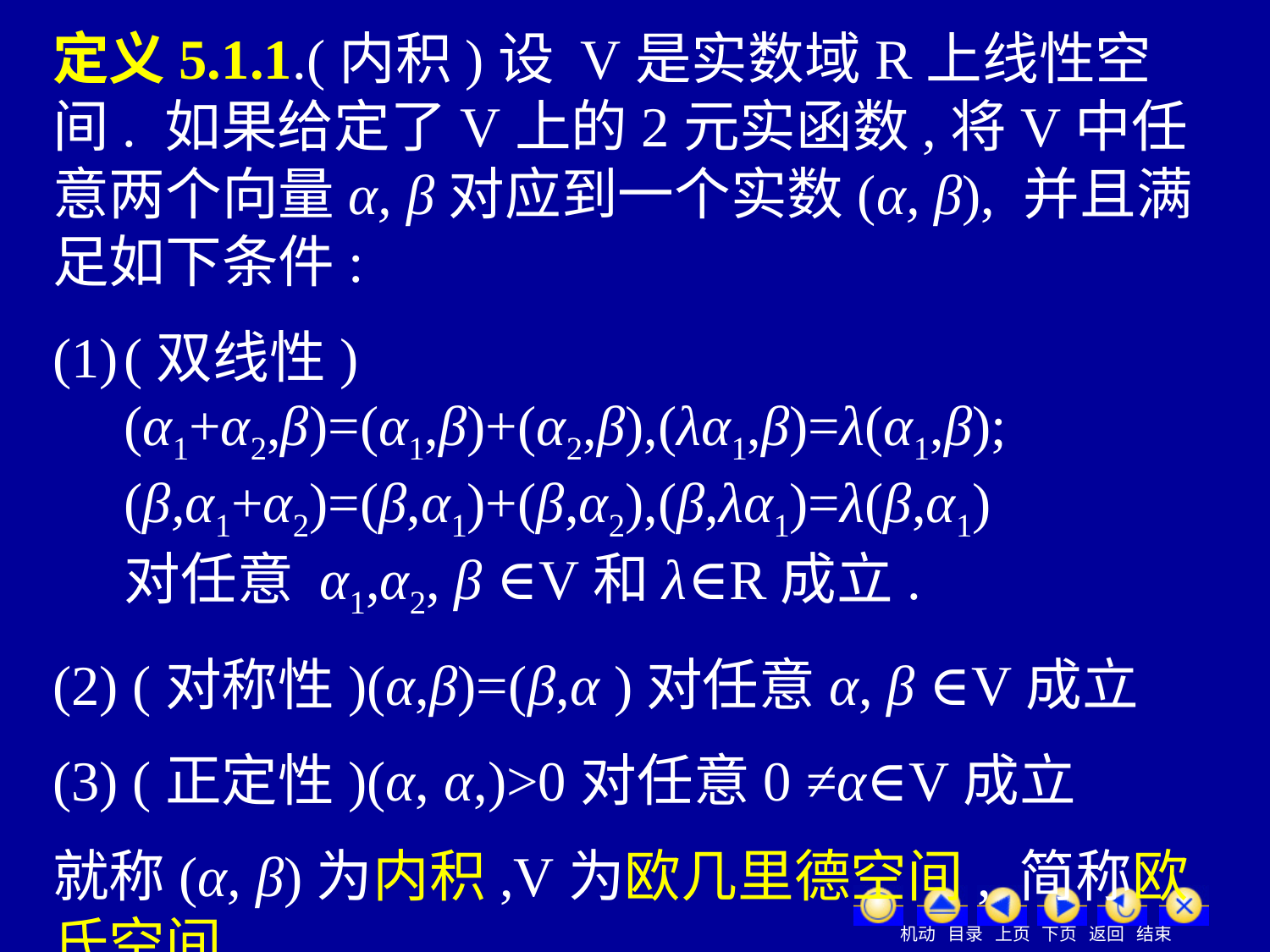

定义5.1.1.(内积)设 V是实数域R上线性空间. 如果给定了V上的2元实函数,将V中任意两个向量α, β对应到一个实数(α, β), 并且满足如下条件:
(双线性)                                                     (α1+α2,β)=(α1,β)+(α2,β),(λα1,β)=λ(α1,β); (β,α1+α2)=(β,α1)+(β,α2),(β,λα1)=λ(β,α1)            对任意 α1,α2, β ∈V和λ∈R成立.
(2) (对称性)(α,β)=(β,α )对任意α, β ∈V成立
(3) (正定性)(α, α,)>0对任意0 ≠α∈V成立
就称(α, β)为内积,V为欧几里德空间, 简称欧氏空间.